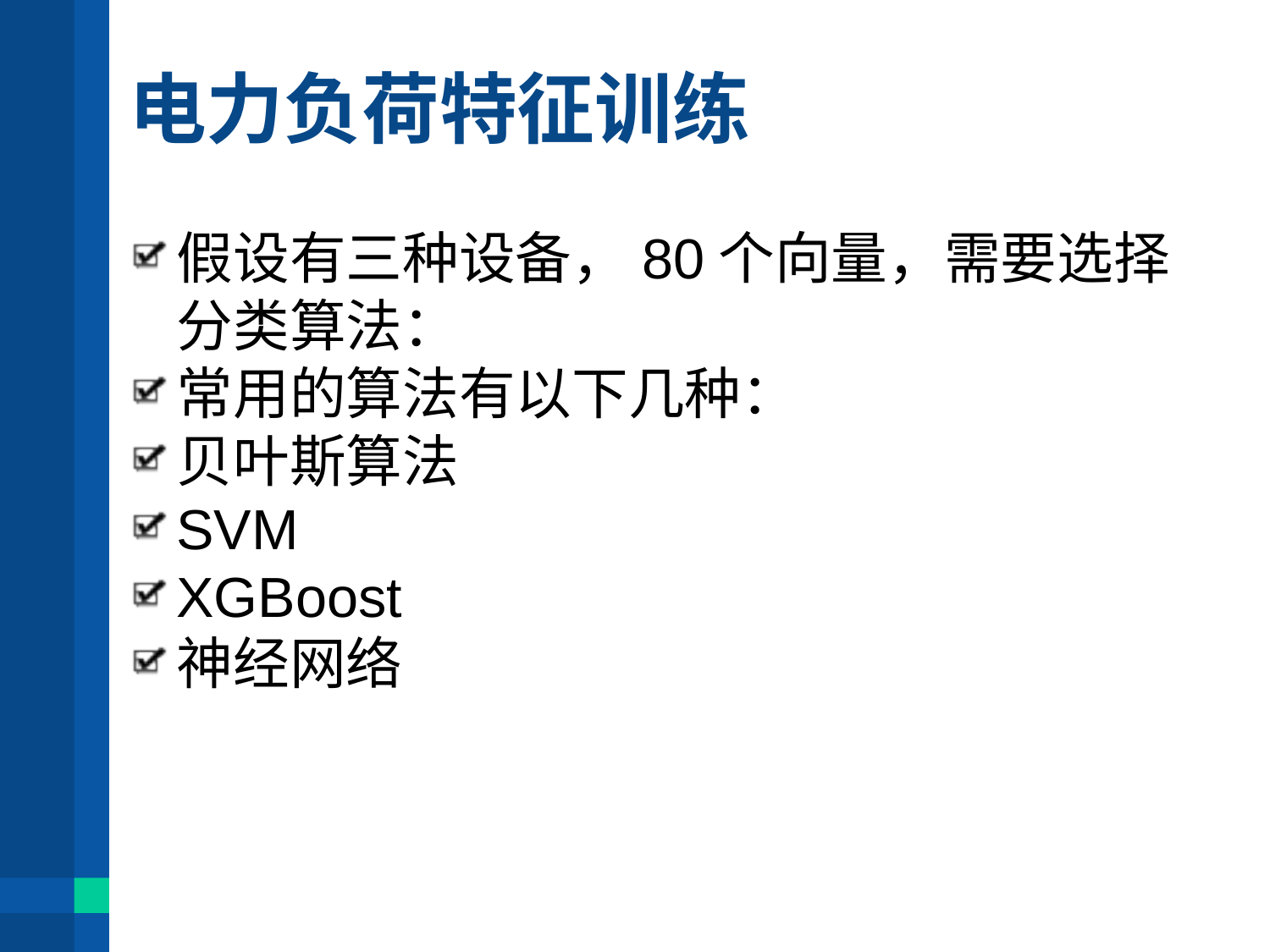

# 电力负荷特征训练
假设有三种设备，80个向量，需要选择分类算法：
常用的算法有以下几种：
贝叶斯算法
SVM
XGBoost
神经网络